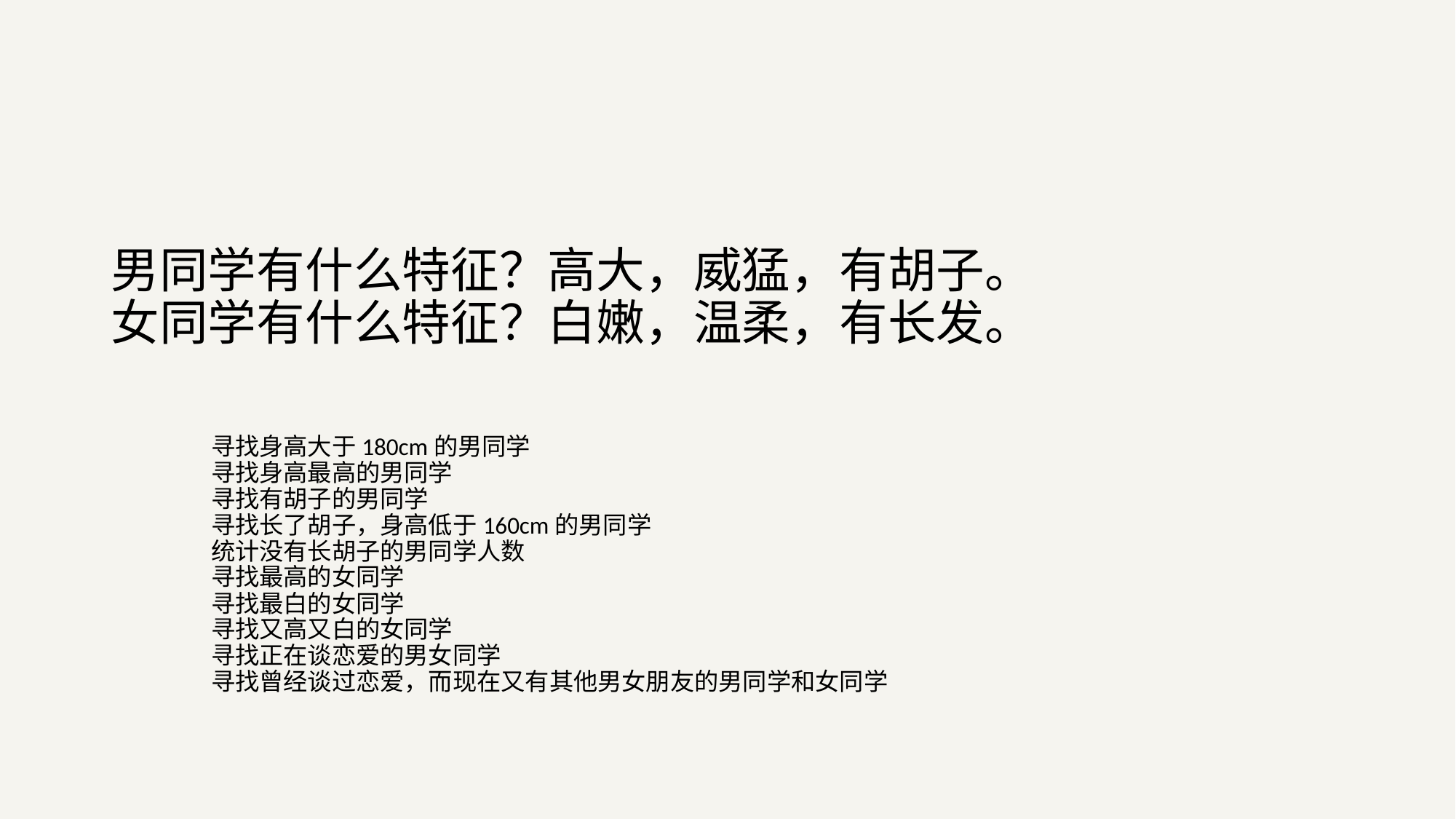

# 男同学有什么特征？高大，威猛，有胡子。 女同学有什么特征？白嫩，温柔，有长发。
寻找身高大于180cm的男同学
寻找身高最高的男同学
寻找有胡子的男同学
寻找长了胡子，身高低于160cm的男同学
统计没有长胡子的男同学人数
寻找最高的女同学
寻找最白的女同学
寻找又高又白的女同学
寻找正在谈恋爱的男女同学
寻找曾经谈过恋爱，而现在又有其他男女朋友的男同学和女同学